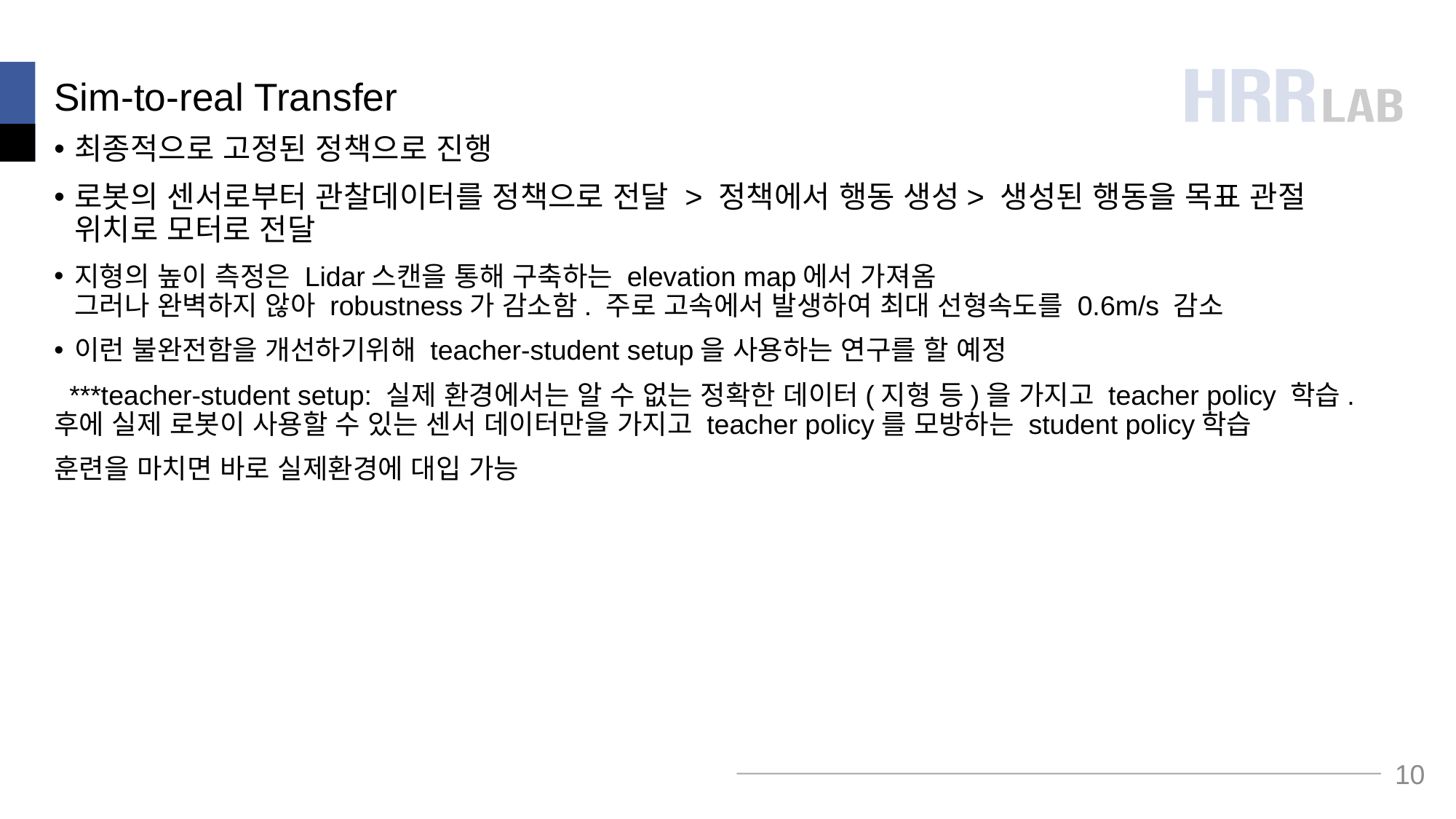

# Sim-to-real Transfer
최종적으로 고정된 정책으로 진행
로봇의 센서로부터 관찰데이터를 정책으로 전달 > 정책에서 행동 생성> 생성된 행동을 목표 관절 위치로 모터로 전달
지형의 높이 측정은 Lidar스캔을 통해 구축하는 elevation map에서 가져옴
그러나 완벽하지 않아 robustness가 감소함. 주로 고속에서 발생하여 최대 선형속도를 0.6m/s 감소
이런 불완전함을 개선하기위해 teacher-student setup을 사용하는 연구를 할 예정
  ***teacher-student setup: 실제 환경에서는 알 수 없는 정확한 데이터(지형 등)을 가지고 teacher policy 학습. 후에 실제 로봇이 사용할 수 있는 센서 데이터만을 가지고 teacher policy를 모방하는 student policy학습
훈련을 마치면 바로 실제환경에 대입 가능

10